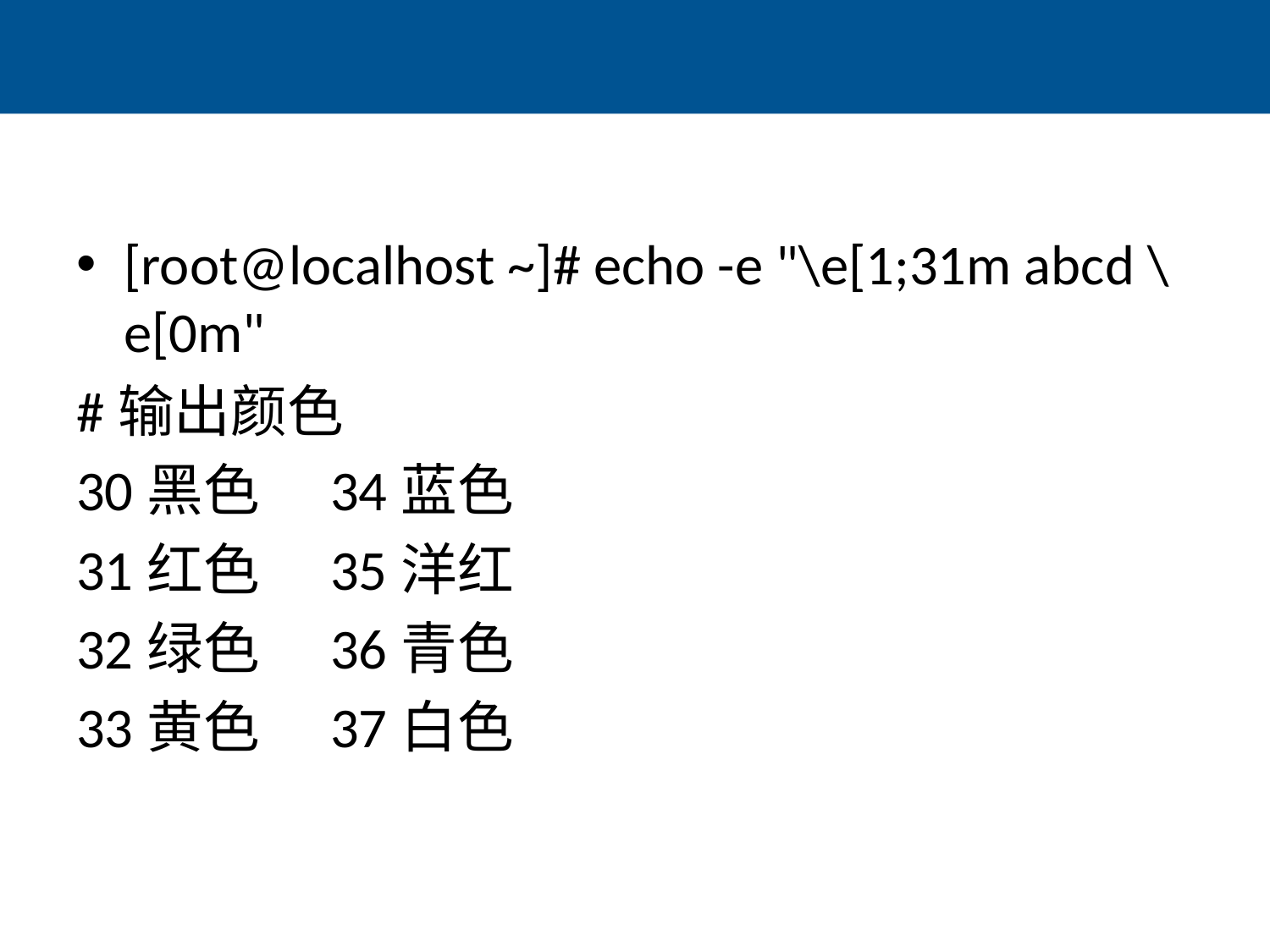

#
[root@localhost ~]# echo -e "\e[1;31m abcd \e[0m"
#输出颜色
30黑色	34蓝色
31红色	35洋红
32绿色	36青色
33黄色  	37白色